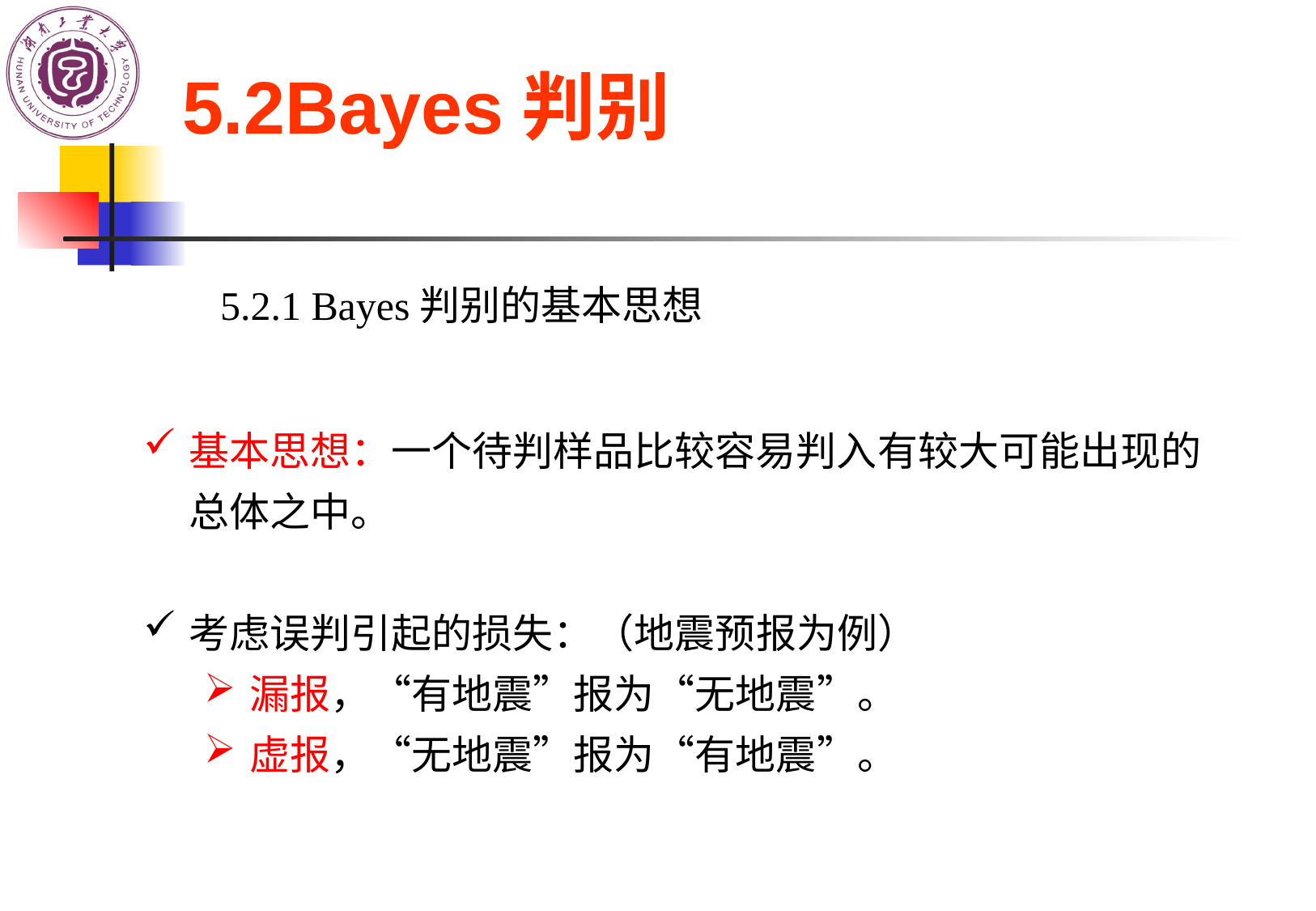

5.2Bayes判别
5.2.1 Bayes判别的基本思想
基本思想：一个待判样品比较容易判入有较大可能出现的总体之中。

考虑误判引起的损失：（地震预报为例）
漏报，“有地震”报为“无地震”。
虚报，“无地震”报为“有地震”。
6